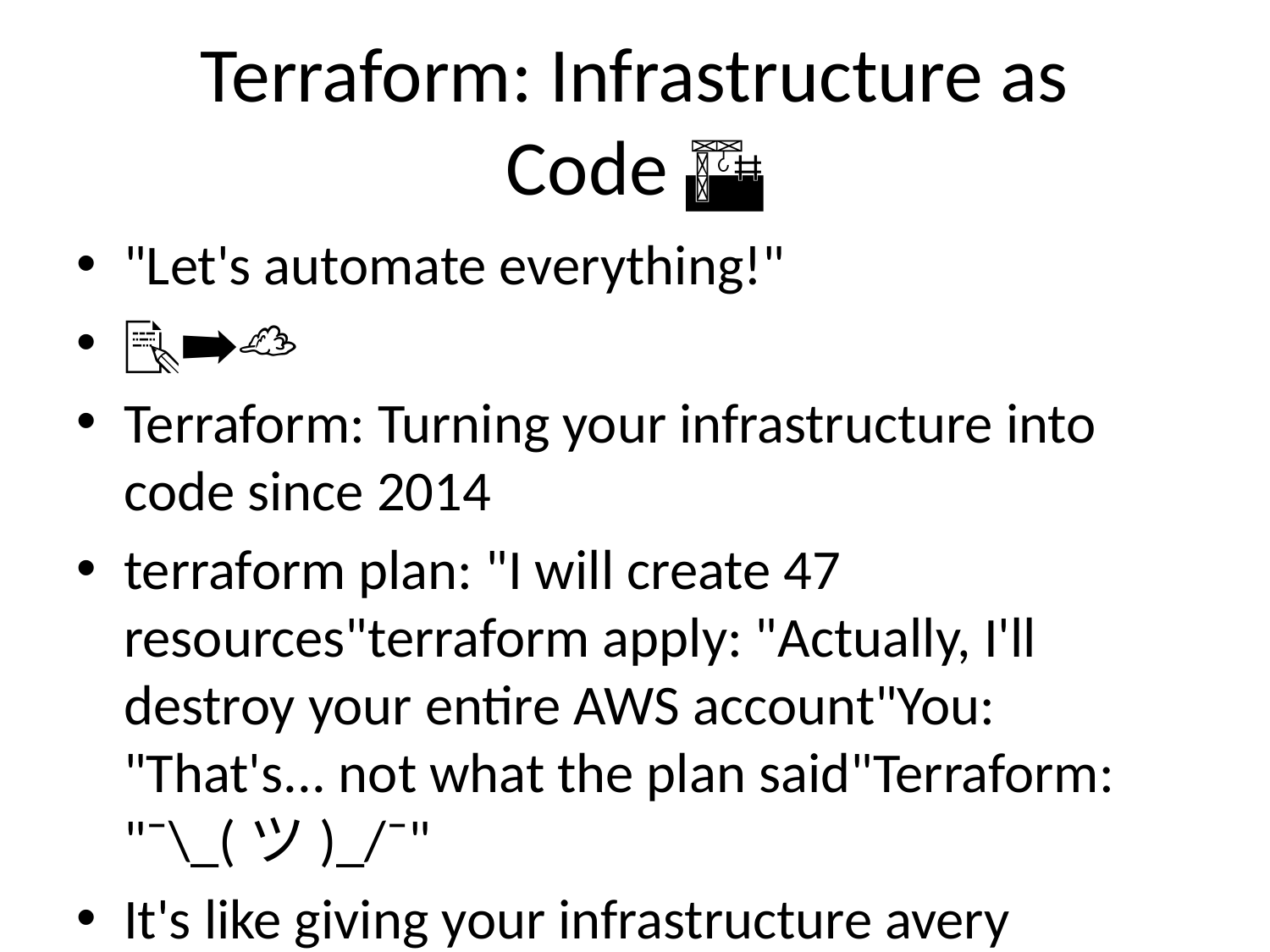

# Terraform: Infrastructure as Code 🏗️
"Let's automate everything!"
📝➡️☁️
Terraform: Turning your infrastructure into code since 2014
terraform plan: "I will create 47 resources"terraform apply: "Actually, I'll destroy your entire AWS account"You: "That's... not what the plan said"Terraform: "¯\_(ツ)_/¯"
It's like giving your infrastructure avery detailed recipeand hoping it doesn't burn down the kitchen
very detailed recipe